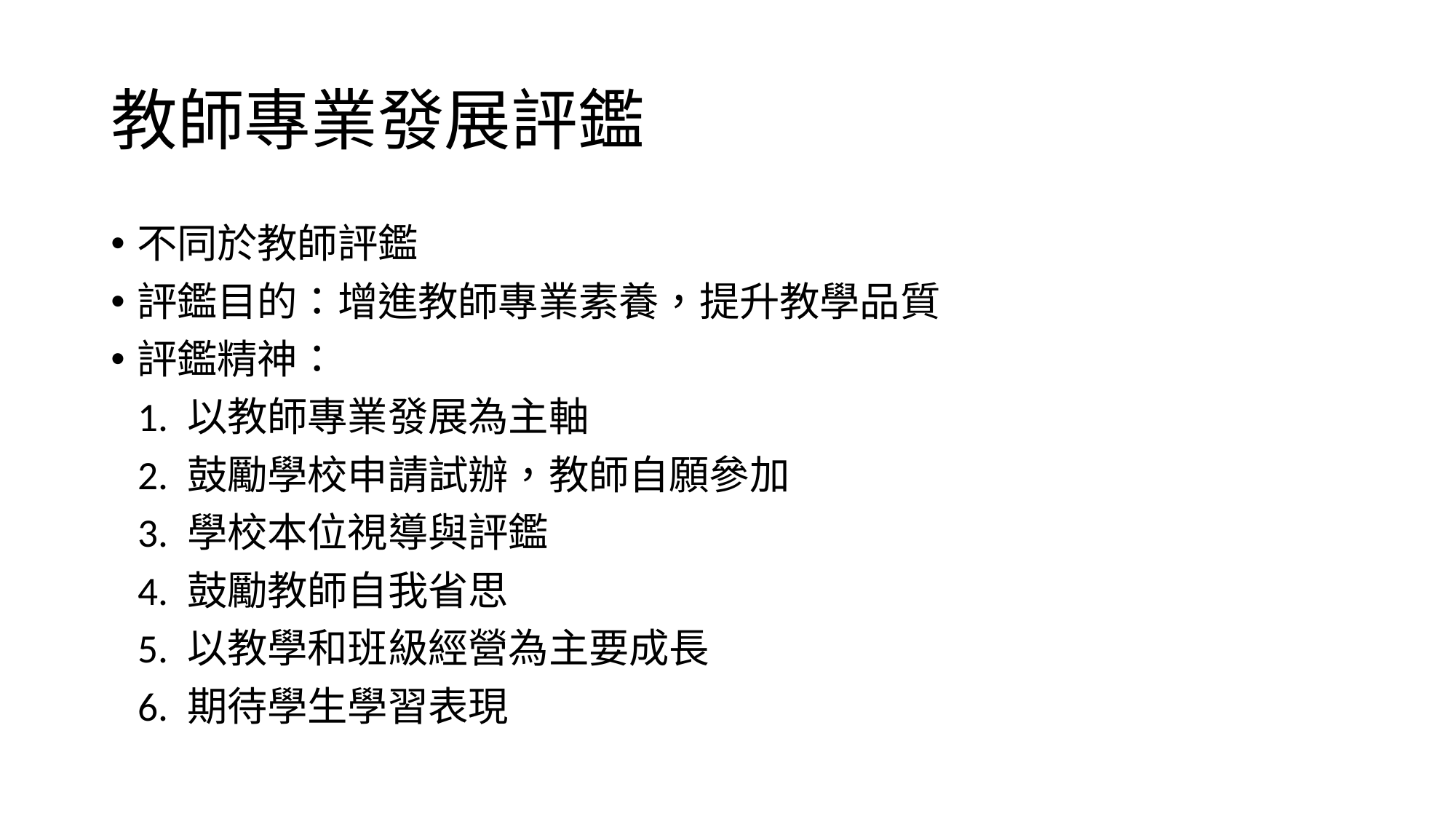

# 教師專業發展評鑑
不同於教師評鑑
評鑑目的：增進教師專業素養，提升教學品質
評鑑精神：
   1. 以教師專業發展為主軸
   2. 鼓勵學校申請試辦，教師自願參加
   3. 學校本位視導與評鑑
   4. 鼓勵教師自我省思
   5. 以教學和班級經營為主要成長
   6. 期待學生學習表現